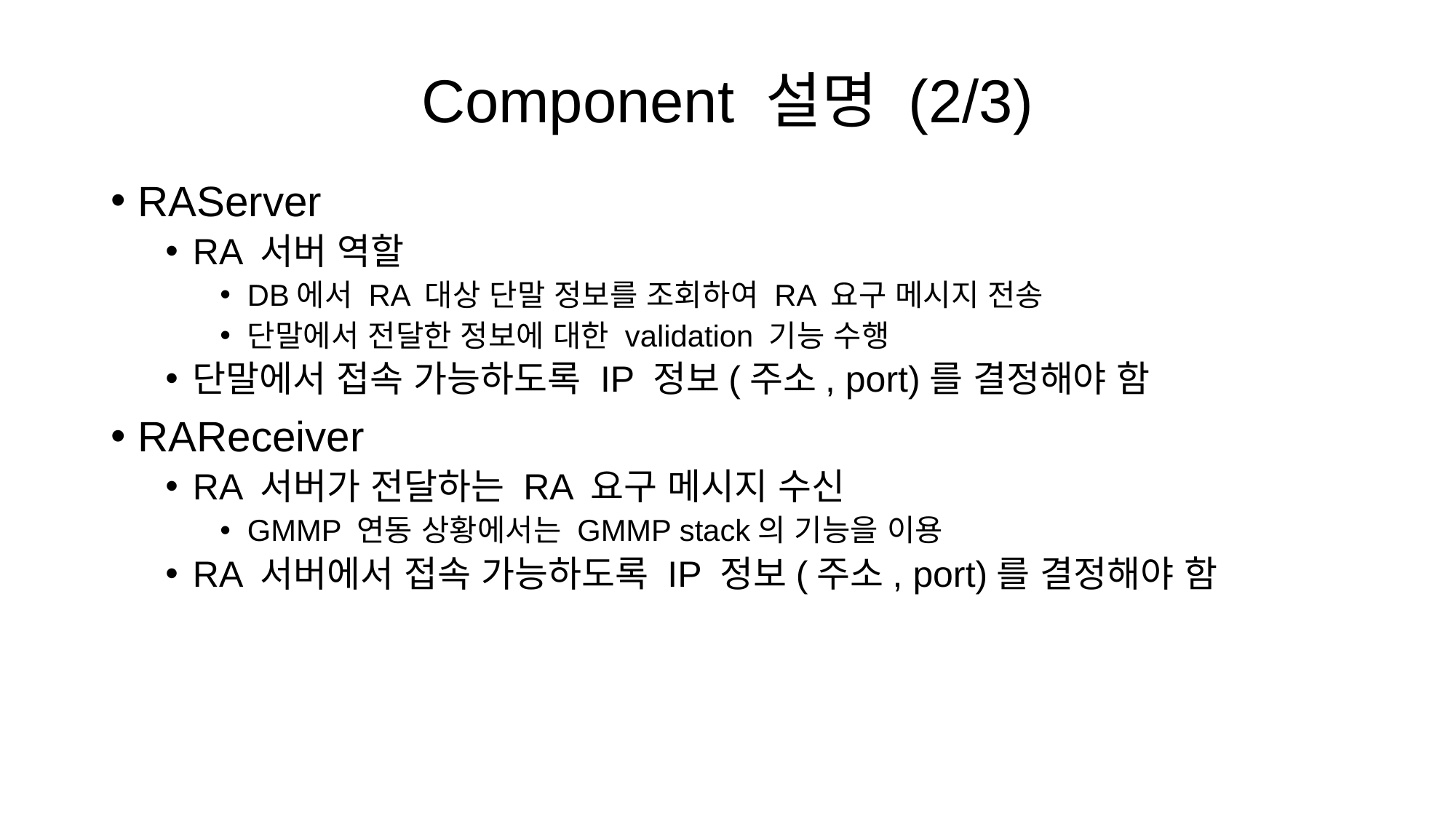

Component 설명 (2/3)
RAServer
RA 서버 역할
DB에서 RA 대상 단말 정보를 조회하여 RA 요구 메시지 전송
단말에서 전달한 정보에 대한 validation 기능 수행
단말에서 접속 가능하도록 IP 정보(주소, port)를 결정해야 함
RAReceiver
RA 서버가 전달하는 RA 요구 메시지 수신
GMMP 연동 상황에서는 GMMP stack의 기능을 이용
RA 서버에서 접속 가능하도록 IP 정보(주소, port)를 결정해야 함